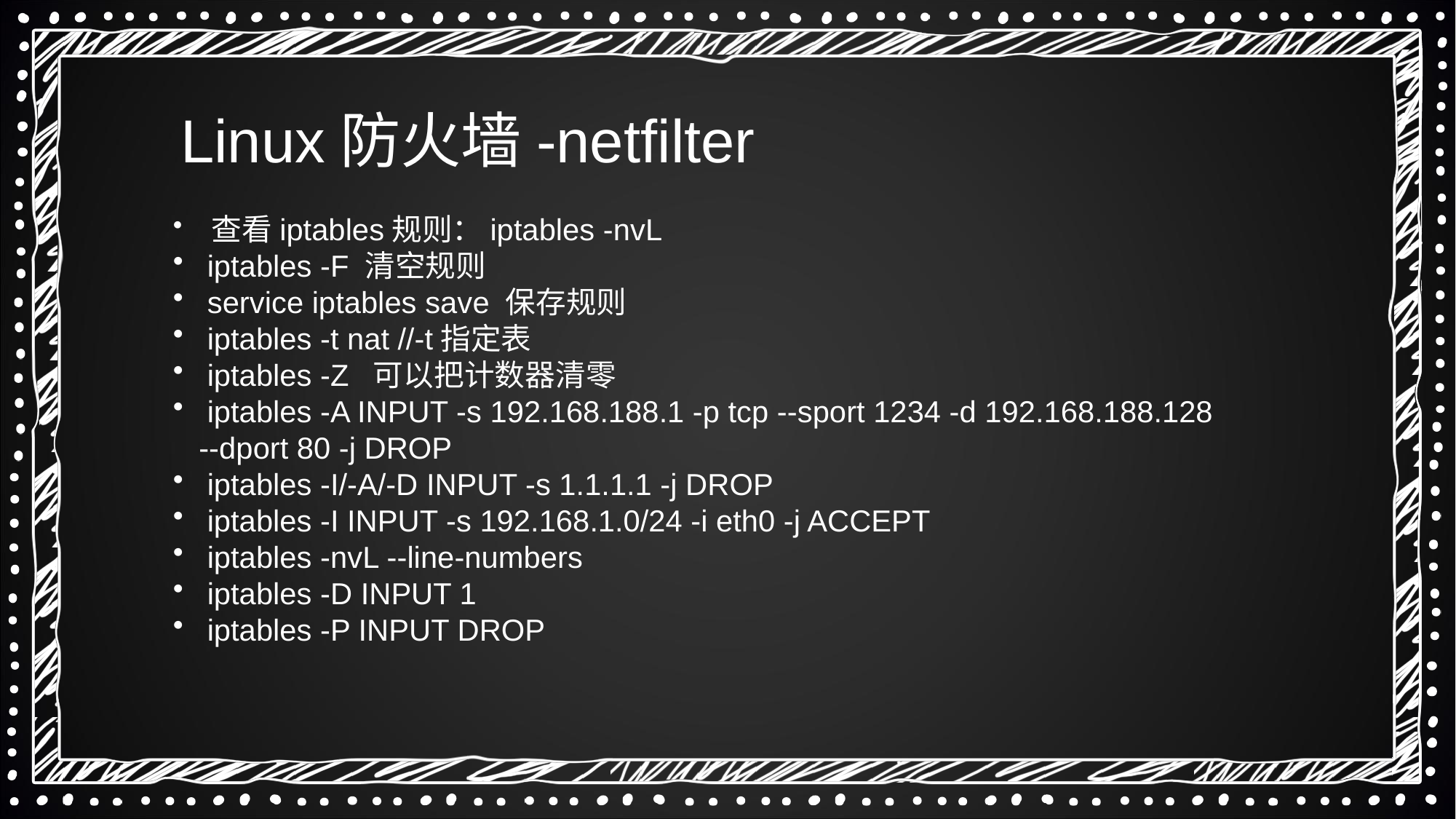

Linux防火墙-netfilter
 查看iptables规则：iptables -nvL
 iptables -F 清空规则
 service iptables save 保存规则
 iptables -t nat //-t指定表
 iptables -Z  可以把计数器清零
 iptables -A INPUT -s 192.168.188.1 -p tcp --sport 1234 -d 192.168.188.128 --dport 80 -j DROP
 iptables -I/-A/-D INPUT -s 1.1.1.1 -j DROP
 iptables -I INPUT -s 192.168.1.0/24 -i eth0 -j ACCEPT
 iptables -nvL --line-numbers
 iptables -D INPUT 1
 iptables -P INPUT DROP